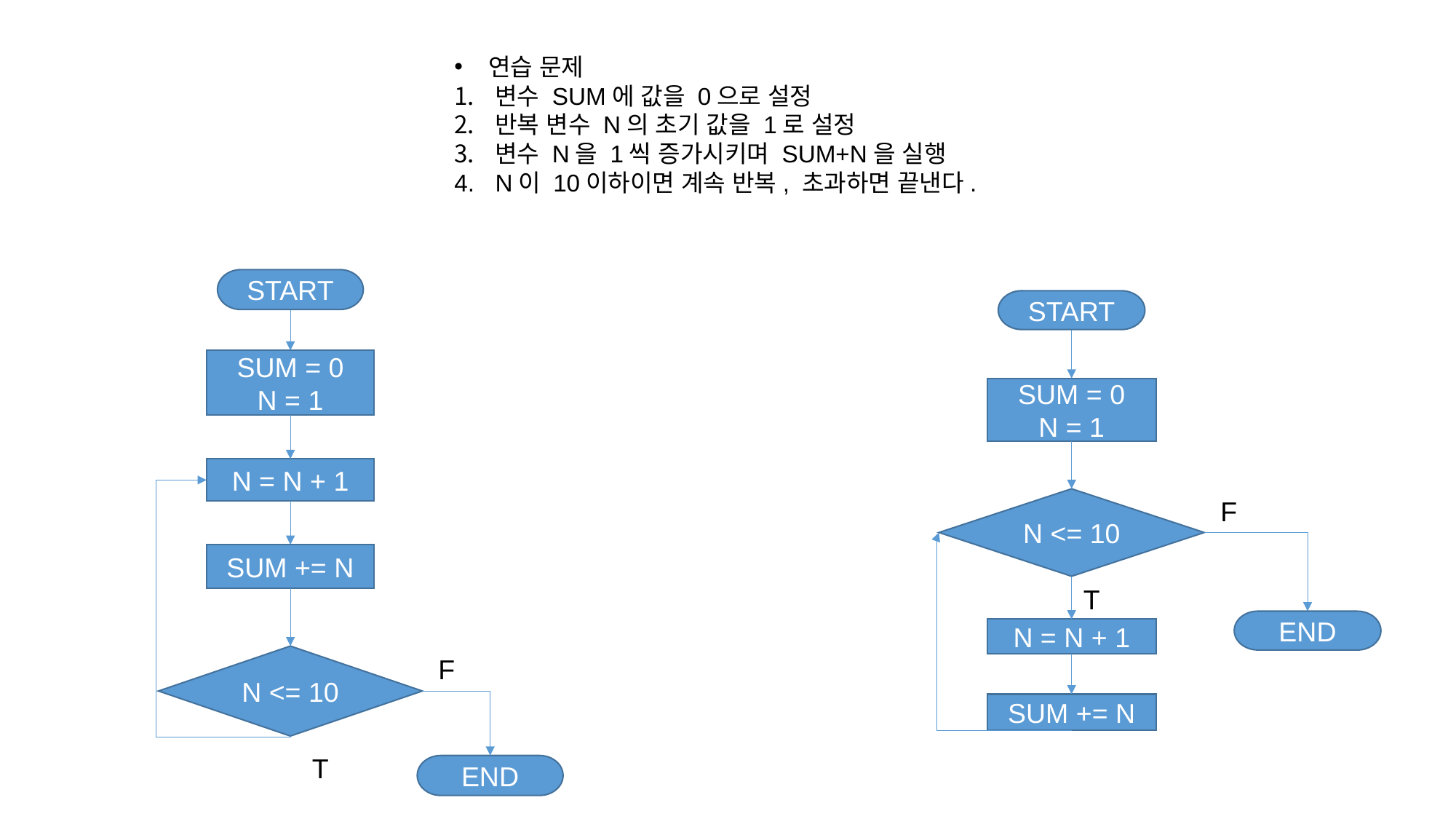

연습 문제
변수 SUM에 값을 0으로 설정
반복 변수 N의 초기 값을 1로 설정
변수 N을 1씩 증가시키며 SUM+N을 실행
N이 10이하이면 계속 반복, 초과하면 끝낸다.
START
SUM = 0
N = 1
N = N + 1
SUM += N
N <= 10
F
T
END
START
SUM = 0
N = 1
N <= 10
F
T
END
N = N + 1
SUM += N